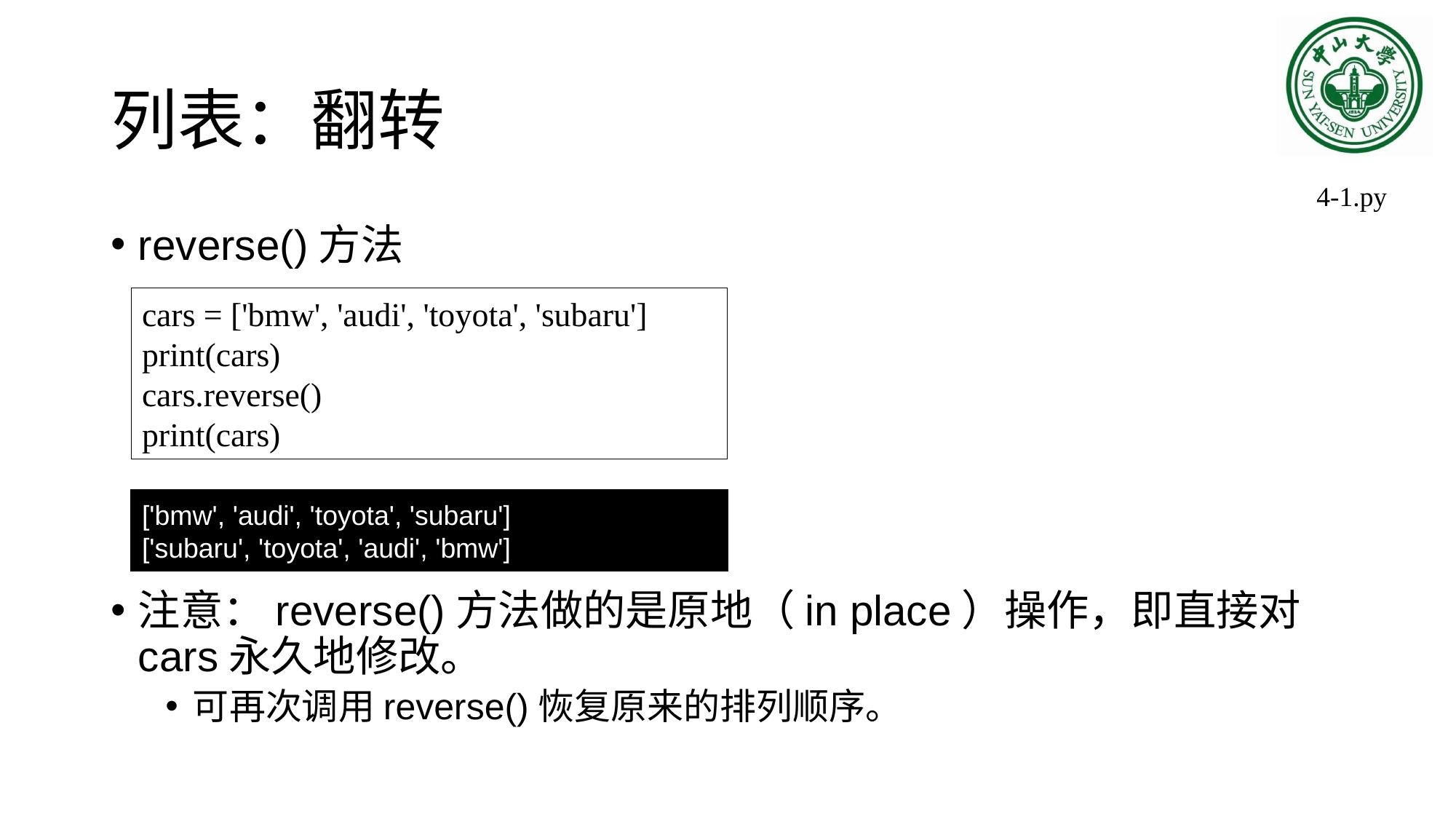

# 列表：翻转
4-1.py
reverse()方法

注意：reverse()方法做的是原地（in place）操作，即直接对cars永久地修改。
可再次调用reverse()恢复原来的排列顺序。

cars = ['bmw', 'audi', 'toyota', 'subaru']
print(cars)
cars.reverse()
print(cars)
['bmw', 'audi', 'toyota', 'subaru']
['subaru', 'toyota', 'audi', 'bmw']